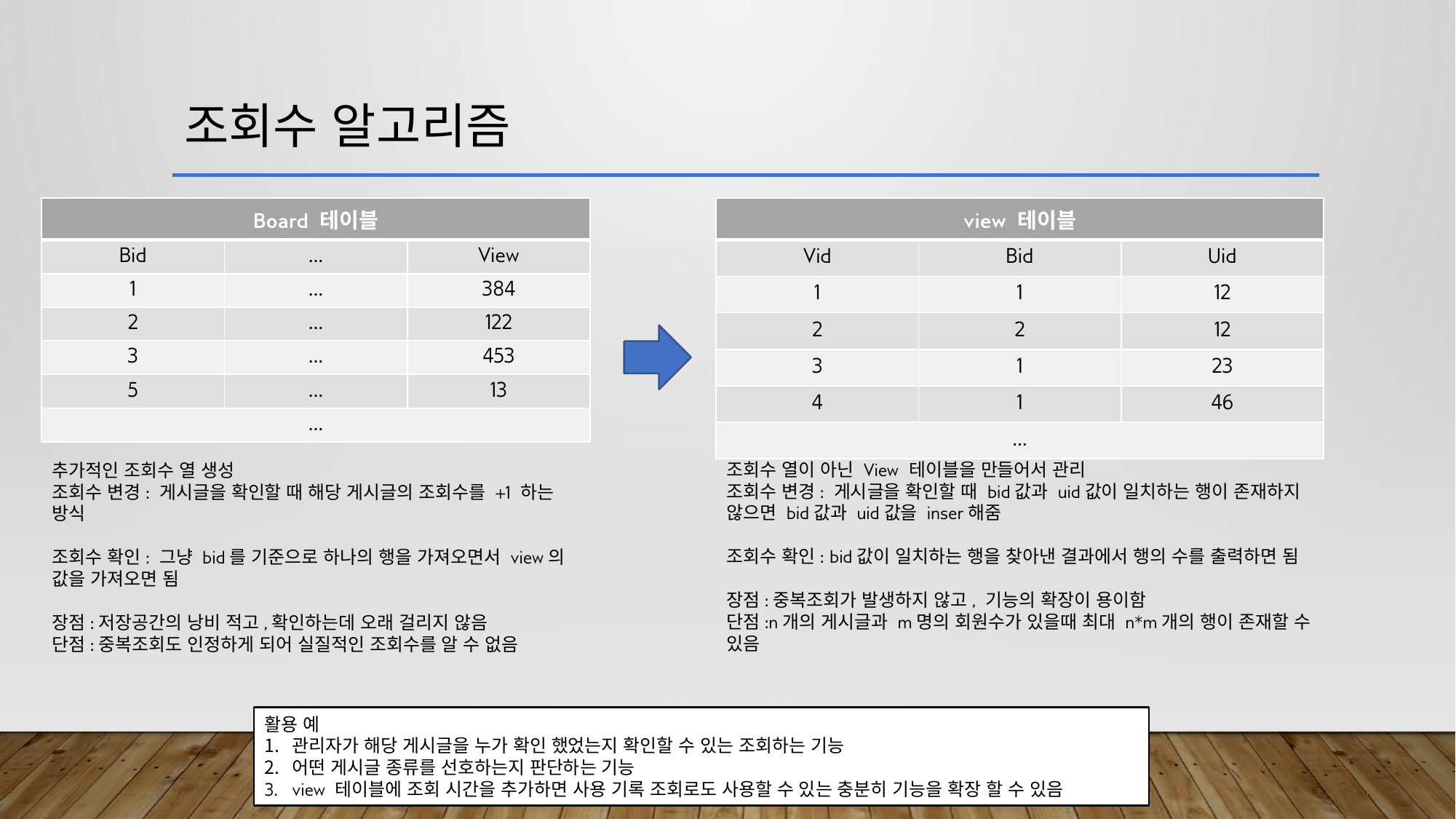

# 조회수 알고리즘
| Board 테이블 |  |  |
| --- | --- | --- |
| Bid | … | View |
| 1 | … | 384 |
| 2 | … | 122 |
| 3 | … | 453 |
| 5 | … | 13 |
| … |  |  |
| view 테이블 |  |  |
| --- | --- | --- |
| Vid | Bid | Uid |
| 1 | 1 | 12 |
| 2 | 2 | 12 |
| 3 | 1 | 23 |
| 4 | 1 | 46 |
| … |  |  |

조회수 열이 아닌 View 테이블을 만들어서 관리
조회수 변경: 게시글을 확인할 때 bid값과 uid값이 일치하는 행이 존재하지 않으면 bid값과 uid값을 inser해줌

조회수 확인: bid값이 일치하는 행을 찾아낸 결과에서 행의 수를 출력하면 됨

장점:중복조회가 발생하지 않고, 기능의 확장이 용이함
단점:n개의 게시글과 m명의 회원수가 있을때 최대 n*m개의 행이 존재할 수 있음
추가적인 조회수 열 생성
조회수 변경: 게시글을 확인할 때 해당 게시글의 조회수를 +1 하는 방식

조회수 확인: 그냥 bid를 기준으로 하나의 행을 가져오면서 view의 값을 가져오면 됨

장점:저장공간의 낭비 적고,확인하는데 오래 걸리지 않음
단점:중복조회도 인정하게 되어 실질적인 조회수를 알 수 없음
활용 예
관리자가 해당 게시글을 누가 확인 했었는지 확인할 수 있는 조회하는 기능
어떤 게시글 종류를 선호하는지 판단하는 기능
view 테이블에 조회 시간을 추가하면 사용 기록 조회로도 사용할 수 있는 충분히 기능을 확장 할 수 있음